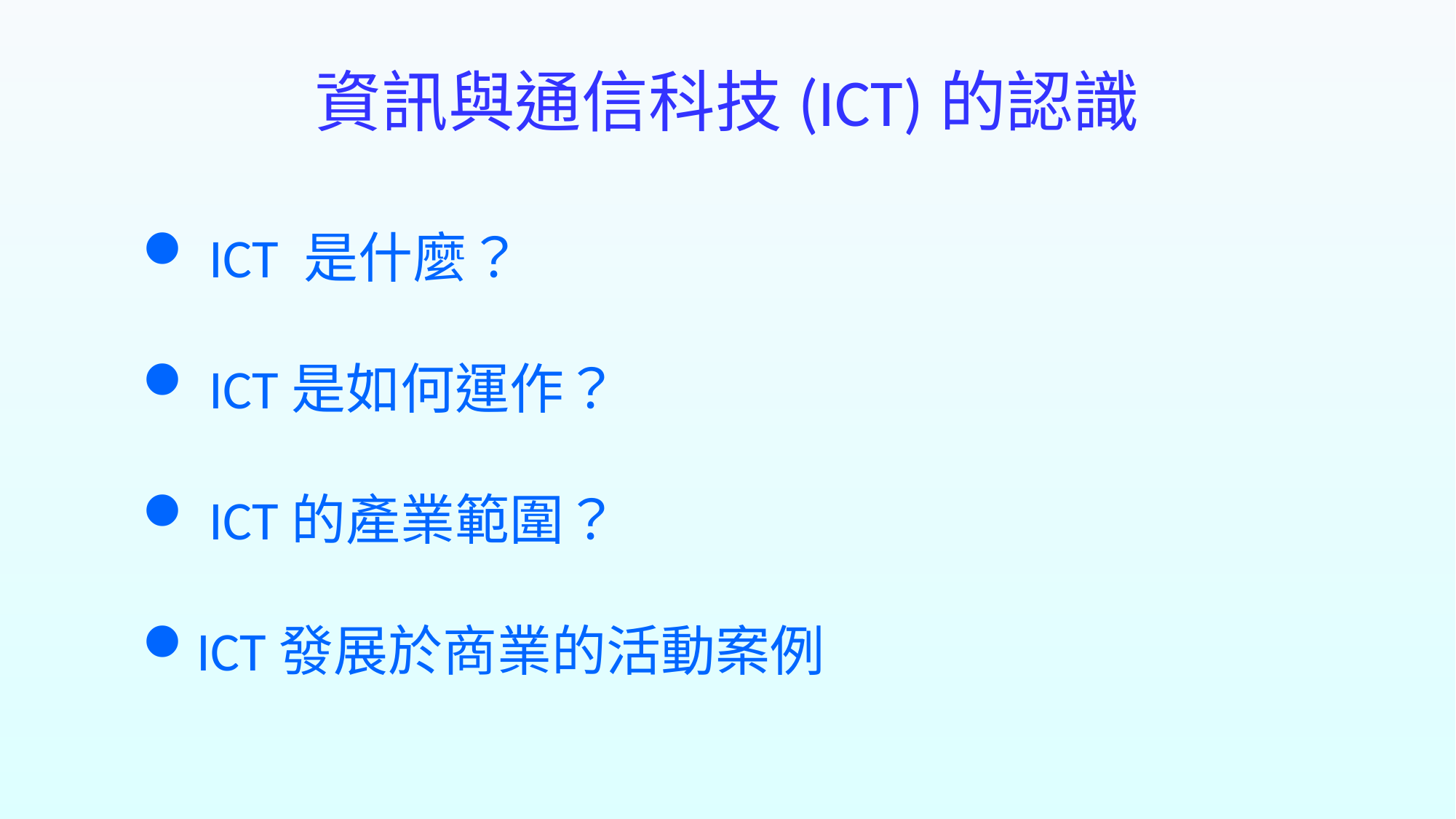

# 資訊與通信科技(ICT)的認識
 ICT 是什麼？

 ICT是如何運作？

 ICT的產業範圍？

ICT發展於商業的活動案例